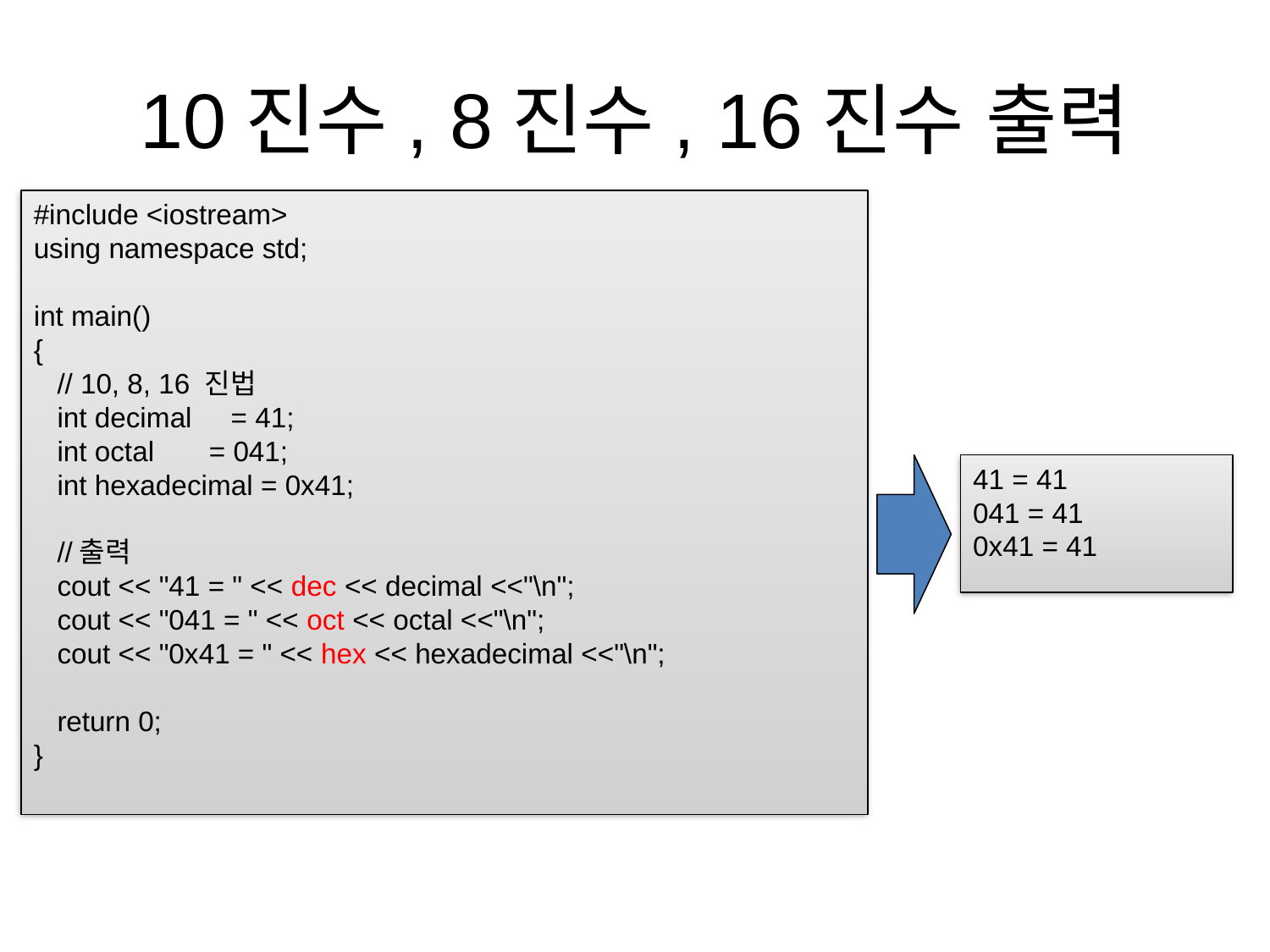

# 10진수, 8진수, 16진수 출력
#include <iostream>
using namespace std;

int main()
{
   // 10, 8, 16 진법
   int decimal     = 41;
   int octal       = 041;
   int hexadecimal = 0x41;

   //출력
   cout << "41 = " << dec << decimal <<"\n";
   cout << "041 = " << oct << octal <<"\n";
   cout << "0x41 = " << hex << hexadecimal <<"\n";

   return 0;
}

41 = 41
041 = 41
0x41 = 41